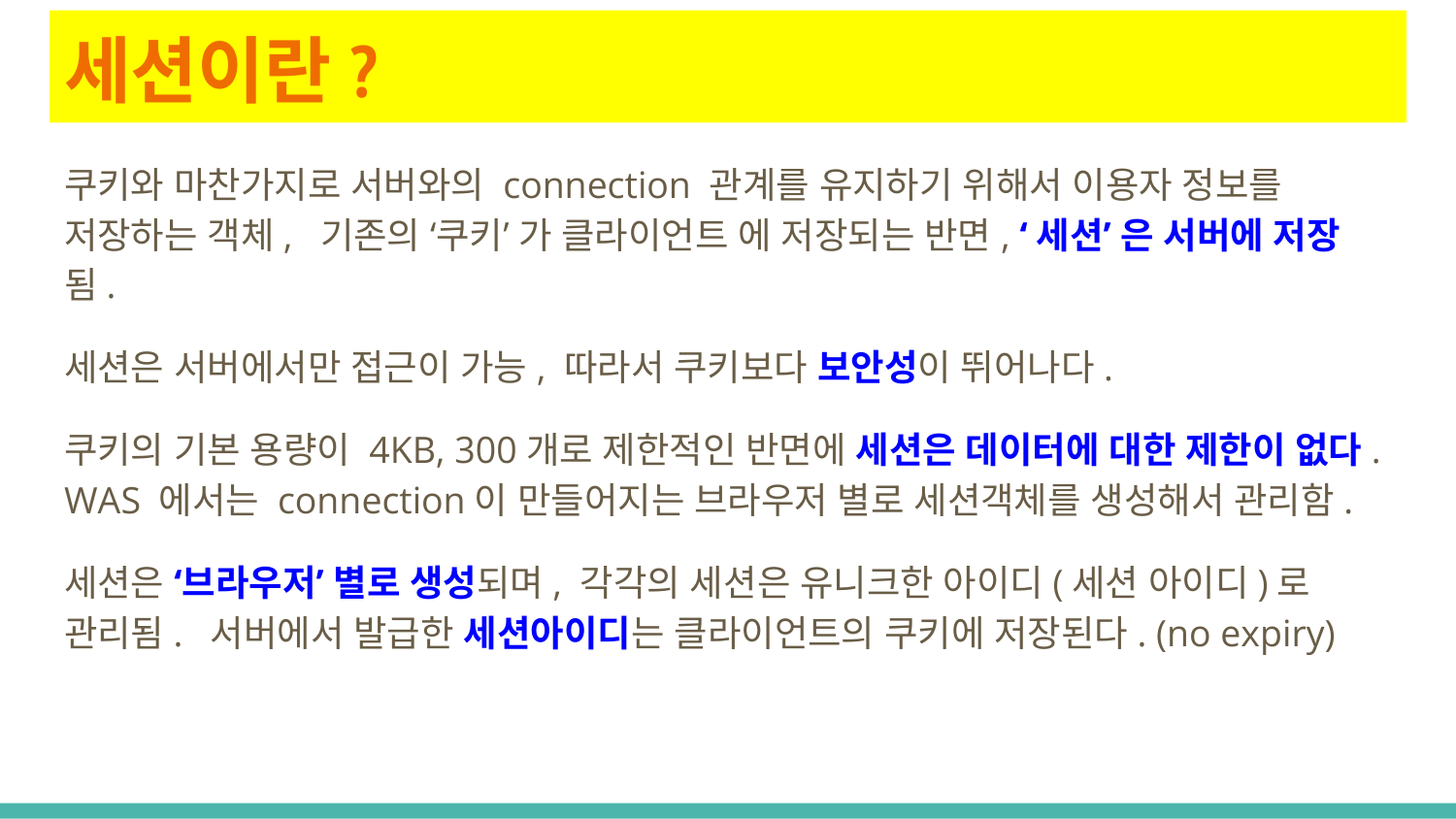

# 세션이란?
쿠키와 마찬가지로 서버와의 connection 관계를 유지하기 위해서 이용자 정보를 저장하는 객체,  기존의 ‘쿠키’ 가 클라이언트 에 저장되는 반면, ‘세션’ 은 서버에 저장됨.
세션은 서버에서만 접근이 가능, 따라서 쿠키보다 보안성이 뛰어나다.
쿠키의 기본 용량이 4KB, 300개로 제한적인 반면에 세션은 데이터에 대한 제한이 없다. WAS 에서는 connection이 만들어지는 브라우저 별로 세션객체를 생성해서 관리함.
세션은 ‘브라우저’ 별로 생성되며, 각각의 세션은 유니크한 아이디(세션 아이디)로 관리됨.  서버에서 발급한 세션아이디는 클라이언트의 쿠키에 저장된다. (no expiry)